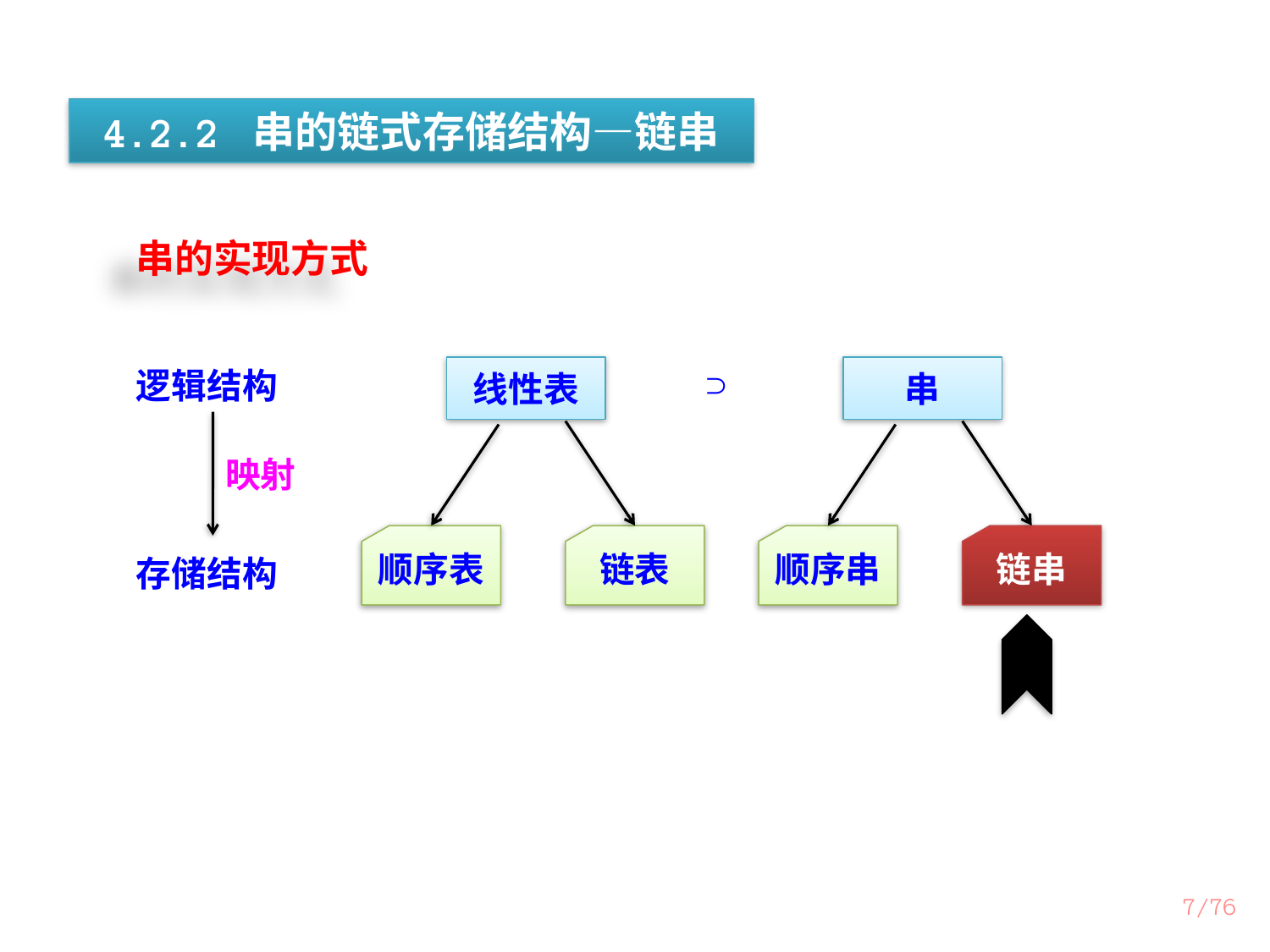

4.2.2 串的链式存储结构—链串
串的实现方式
逻辑结构
线性表
串
∩
映射
顺序表
链表
顺序串
链串
存储结构

7/76